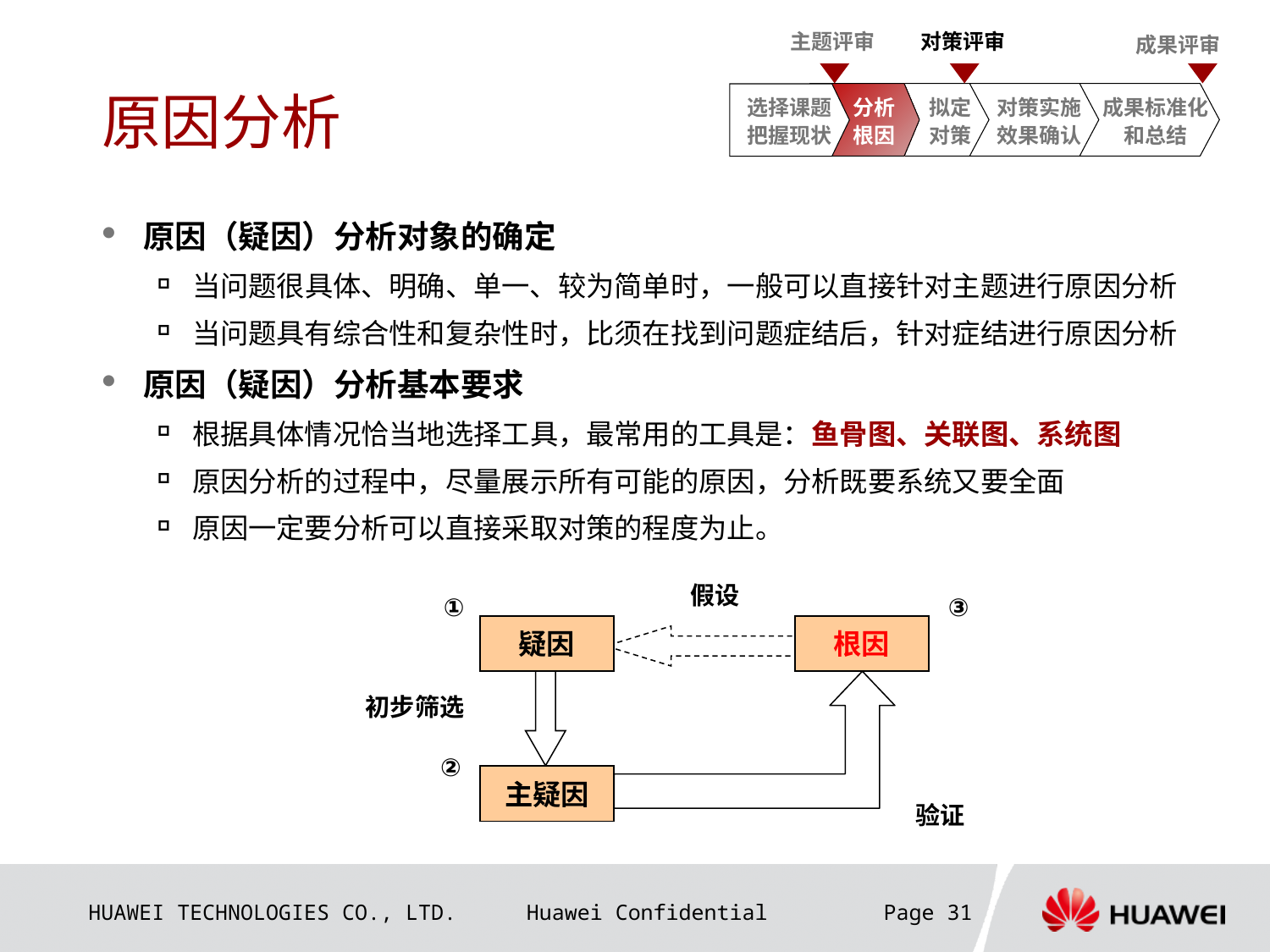

主题评审
对策评审
 成果评审

选择课题
把握现状
分析根因
拟定对策
对策实施
效果确认
成果标准化
和总结
# 原因分析
原因（疑因）分析对象的确定
当问题很具体、明确、单一、较为简单时，一般可以直接针对主题进行原因分析
当问题具有综合性和复杂性时，比须在找到问题症结后，针对症结进行原因分析
原因（疑因）分析基本要求
根据具体情况恰当地选择工具，最常用的工具是：鱼骨图、关联图、系统图
原因分析的过程中，尽量展示所有可能的原因，分析既要系统又要全面
原因一定要分析可以直接采取对策的程度为止。
假设
①
③
疑因
根因

初步筛选

②
主疑因
验证
Page 31